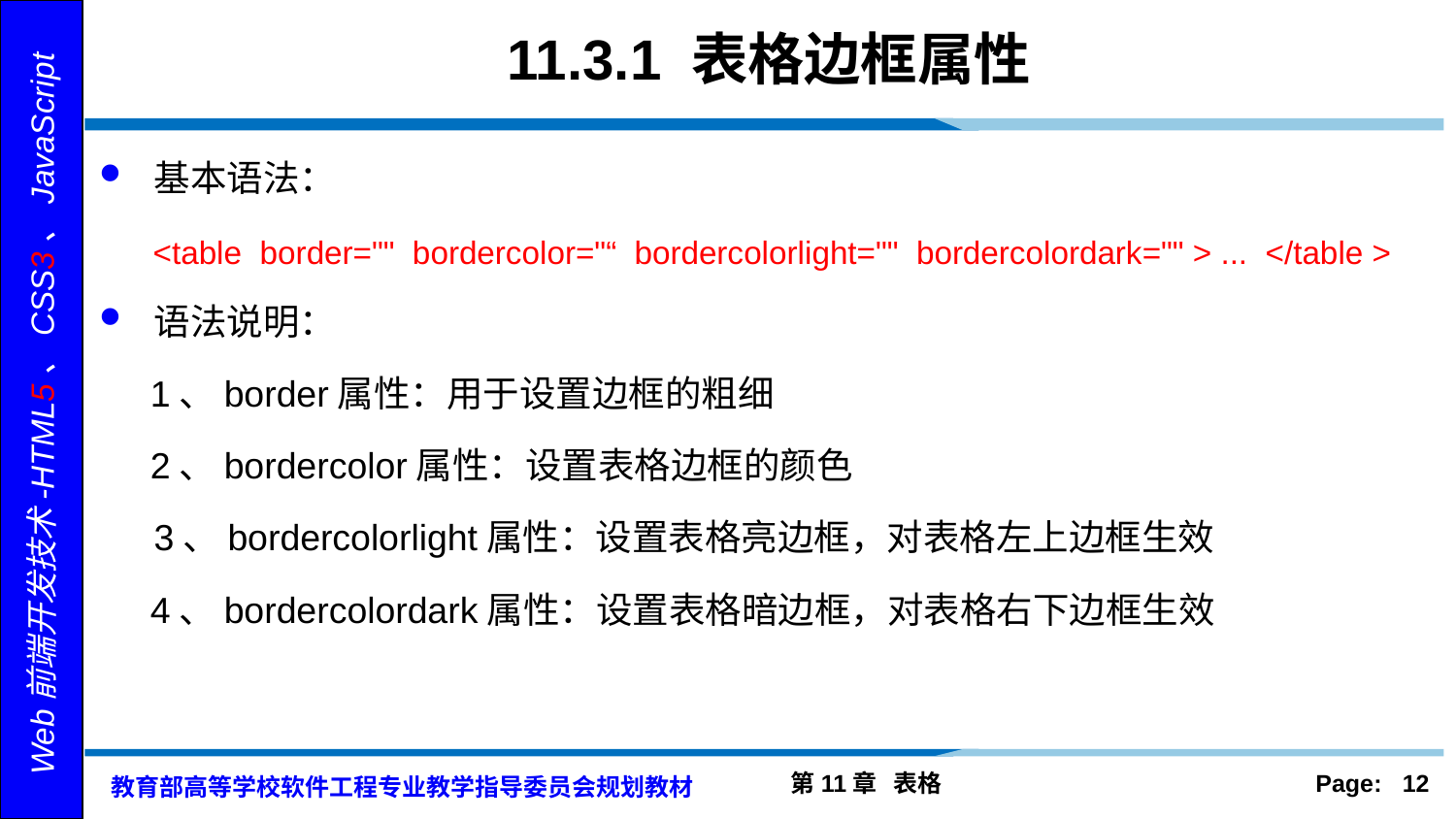

# 11.3.1 表格边框属性
基本语法：
      <table  border=""  bordercolor="“  bordercolorlight=""  bordercolordark="" > ...  </table >
语法说明：
     1、border属性：用于设置边框的粗细
     2、bordercolor属性：设置表格边框的颜色
	3、bordercolorlight属性：设置表格亮边框，对表格左上边框生效
     4、bordercolordark属性：设置表格暗边框，对表格右下边框生效